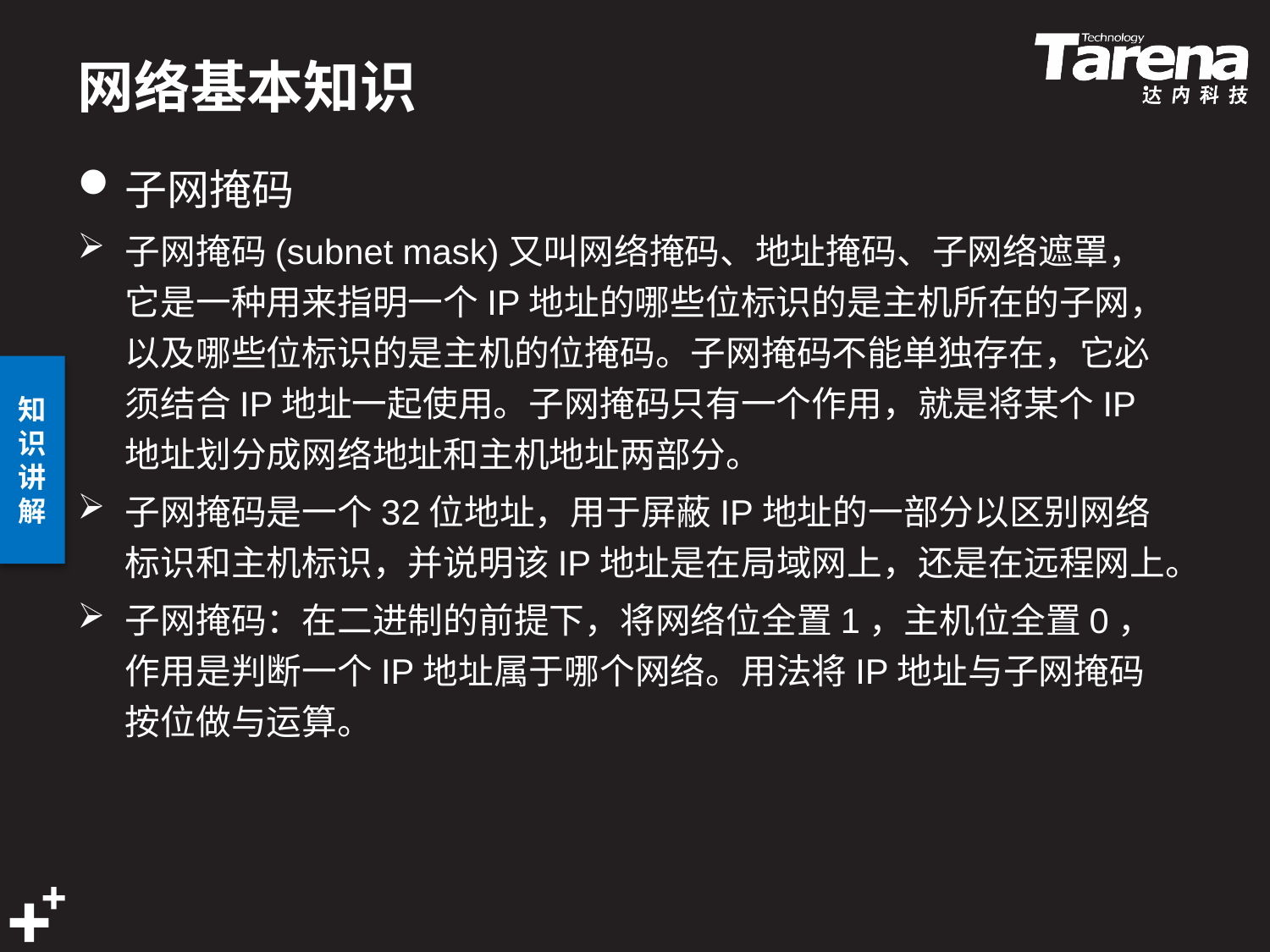

# 网络基本知识
子网掩码
子网掩码(subnet mask)又叫网络掩码、地址掩码、子网络遮罩，它是一种用来指明一个IP地址的哪些位标识的是主机所在的子网，以及哪些位标识的是主机的位掩码。子网掩码不能单独存在，它必须结合IP地址一起使用。子网掩码只有一个作用，就是将某个IP地址划分成网络地址和主机地址两部分。
子网掩码是一个32位地址，用于屏蔽IP地址的一部分以区别网络标识和主机标识，并说明该IP地址是在局域网上，还是在远程网上。
子网掩码：在二进制的前提下，将网络位全置1，主机位全置0，作用是判断一个IP地址属于哪个网络。用法将IP地址与子网掩码按位做与运算。